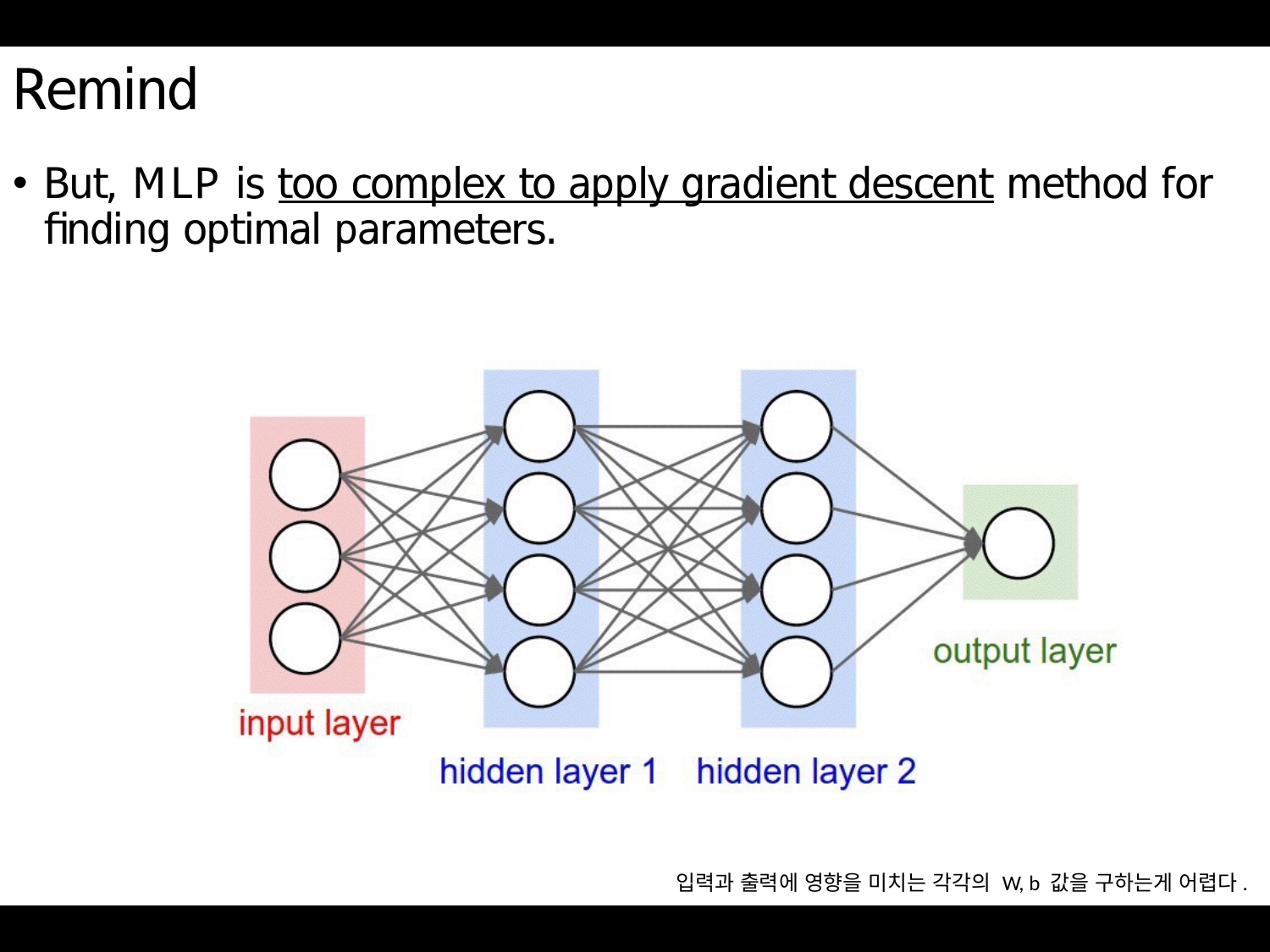

# Remind
But, MLP is too complex to apply gradient descent method for finding optimal parameters.

입력과 출력에 영향을 미치는 각각의 W, b 값을 구하는게 어렵다.